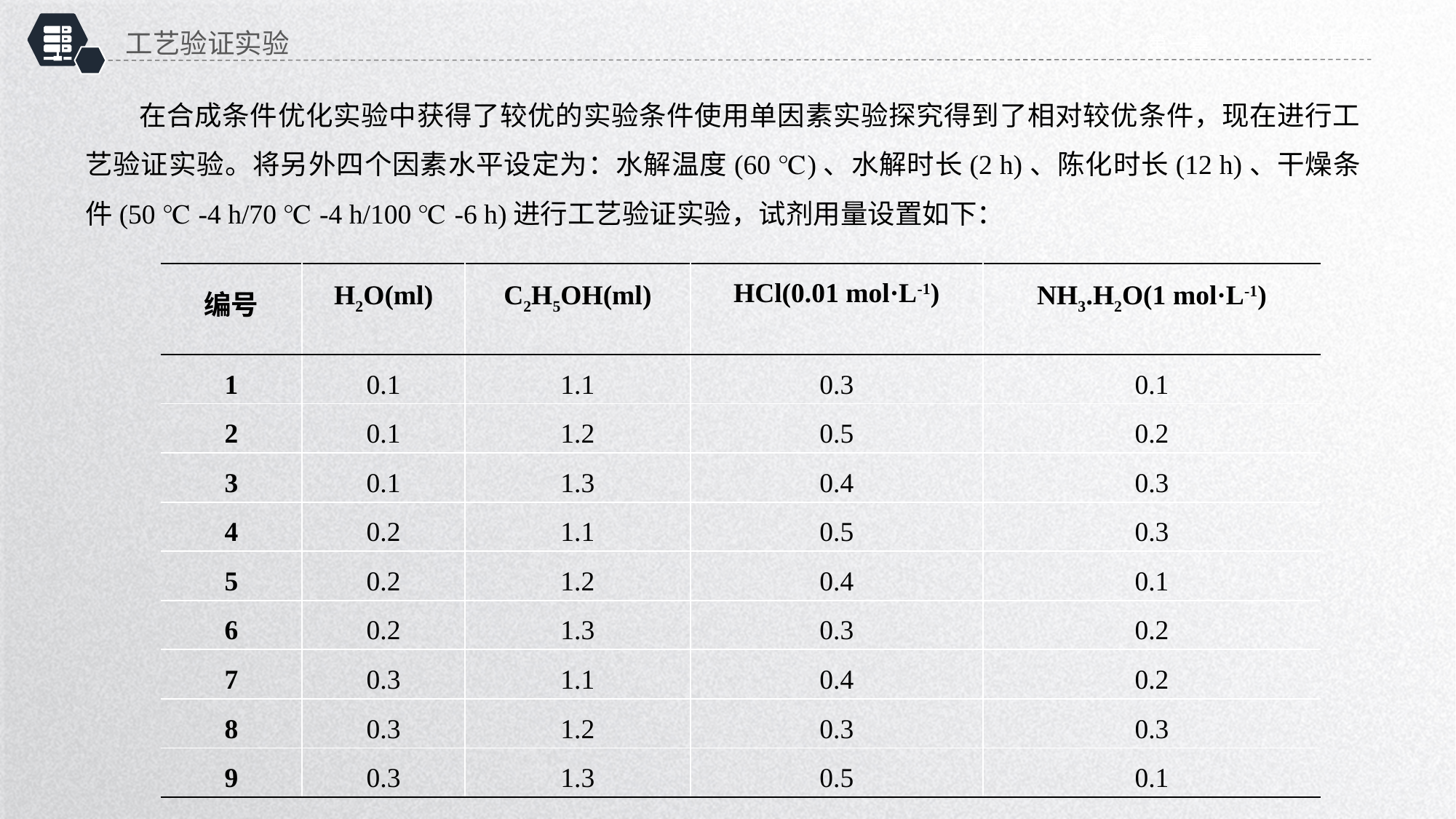

工艺验证实验
论文导读

第一章

在合成条件优化实验中获得了较优的实验条件使用单因素实验探究得到了相对较优条件，现在进行工艺验证实验。将另外四个因素水平设定为：水解温度(60 ℃)、水解时长(2 h)、陈化时长(12 h)、干燥条件(50 ℃ -4 h/70 ℃ -4 h/100 ℃ -6 h)进行工艺验证实验，试剂用量设置如下：
| 编号 | H2O(ml) | C2H5OH(ml) | HCl(0.01 mol·L-1) | NH3.H2O(1 mol·L-1) |
| --- | --- | --- | --- | --- |
| 1 | 0.1 | 1.1 | 0.3 | 0.1 |
| 2 | 0.1 | 1.2 | 0.5 | 0.2 |
| 3 | 0.1 | 1.3 | 0.4 | 0.3 |
| 4 | 0.2 | 1.1 | 0.5 | 0.3 |
| 5 | 0.2 | 1.2 | 0.4 | 0.1 |
| 6 | 0.2 | 1.3 | 0.3 | 0.2 |
| 7 | 0.3 | 1.1 | 0.4 | 0.2 |
| 8 | 0.3 | 1.2 | 0.3 | 0.3 |
| 9 | 0.3 | 1.3 | 0.5 | 0.1 |
延时符